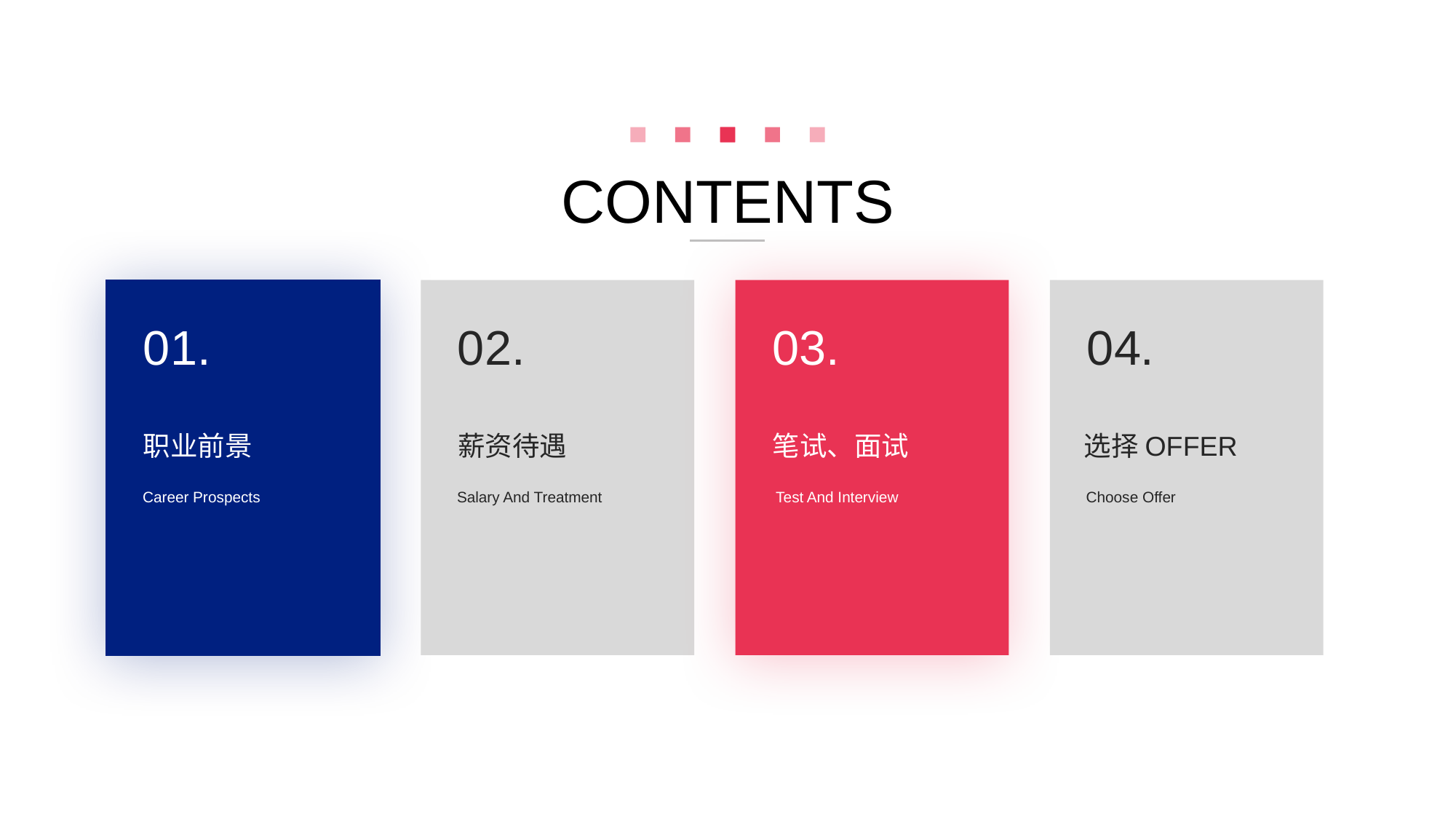

C ONTENTS

0 1.
职业前景
Career Prospects

0 2.
薪资待遇
Salary And Treatment

0 3.
笔试、面试
 Test And Interview

0 4.
选择OFFER
Choose Offer